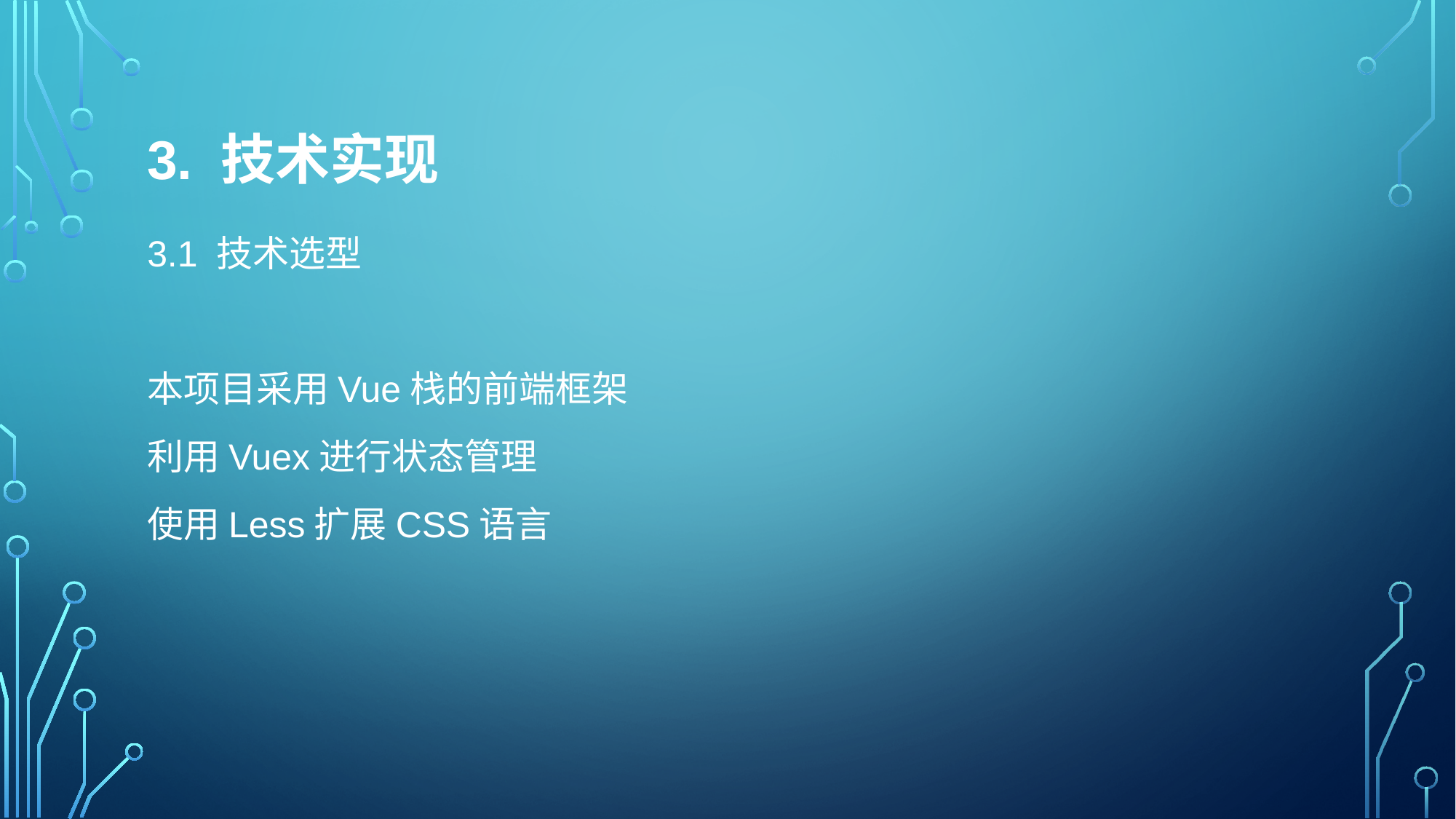

# 3. 技术实现
3.1 技术选型

本项目采用Vue栈的前端框架
利用Vuex进行状态管理
使用Less扩展CSS语言